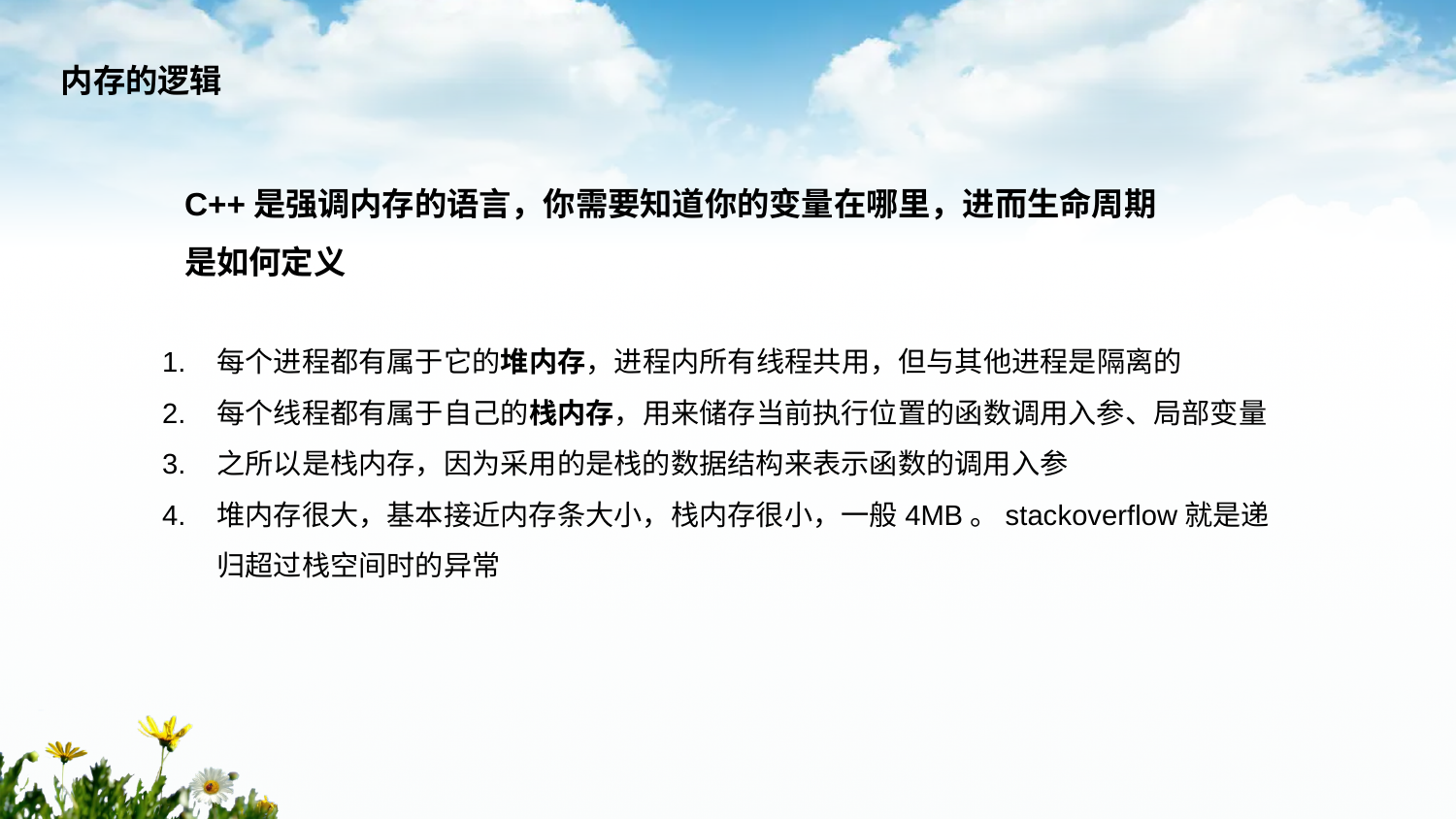

内存的逻辑
C++是强调内存的语言，你需要知道你的变量在哪里，进而生命周期是如何定义
每个进程都有属于它的堆内存，进程内所有线程共用，但与其他进程是隔离的
每个线程都有属于自己的栈内存，用来储存当前执行位置的函数调用入参、局部变量
之所以是栈内存，因为采用的是栈的数据结构来表示函数的调用入参
堆内存很大，基本接近内存条大小，栈内存很小，一般4MB。stackoverflow就是递归超过栈空间时的异常